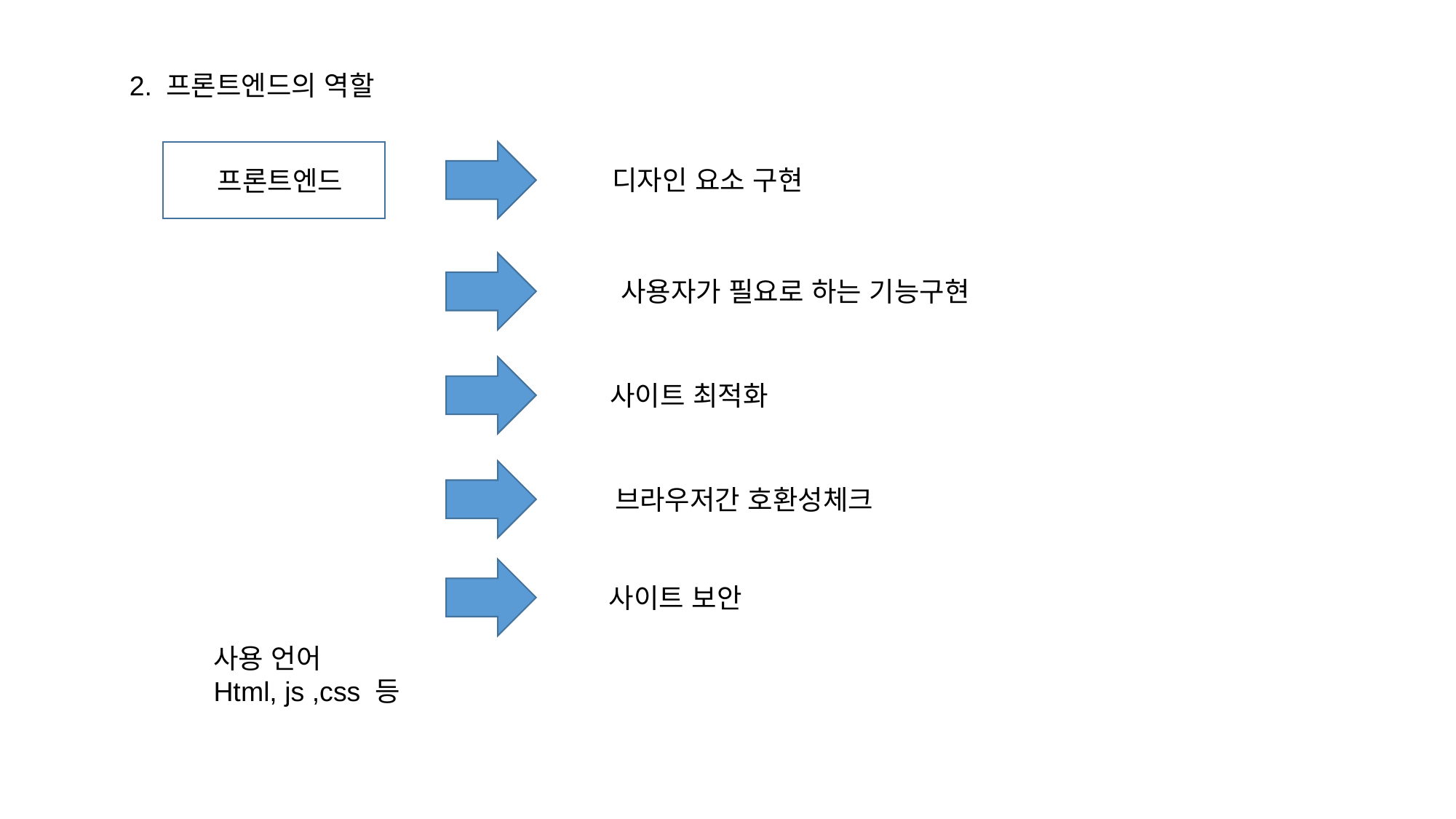

2. 프론트엔드의 역할
 프론트엔드

디자인 요소 구현

사용자가 필요로 하는 기능구현

사이트 최적화

브라우저간 호환성체크

사이트 보안
사용 언어
Html, js ,css 등